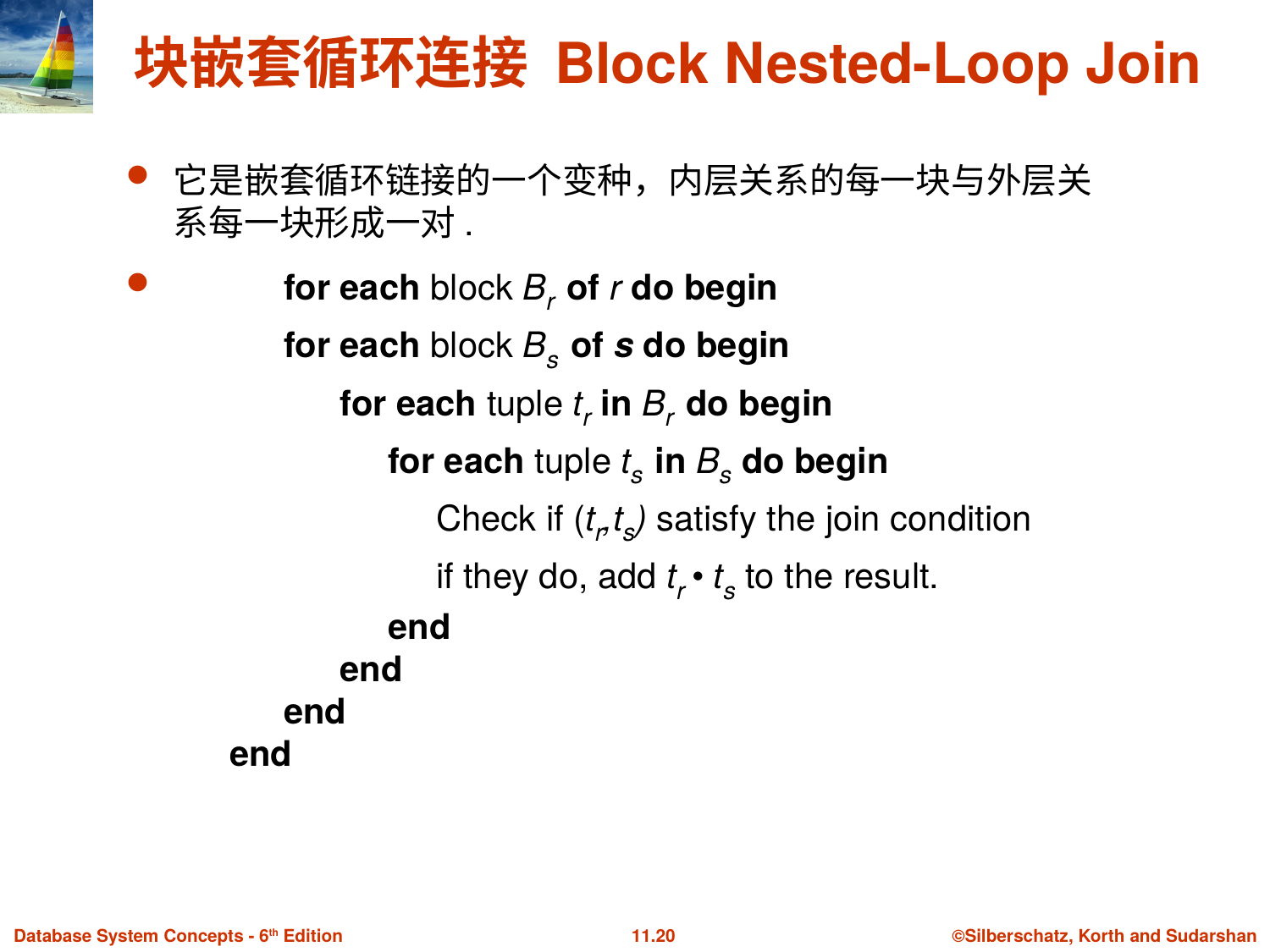

# 块嵌套循环连接 Block Nested-Loop Join
它是嵌套循环链接的一个变种，内层关系的每一块与外层关系每一块形成一对.
		for each block Br of r do begin
		for each block Bs of s do begin
			for each tuple tr in Br  do begin
				for each tuple ts in Bs do begin
					Check if (tr,ts) satisfy the join condition
					if they do, add tr • ts to the result.
				end
			end
		end
	end